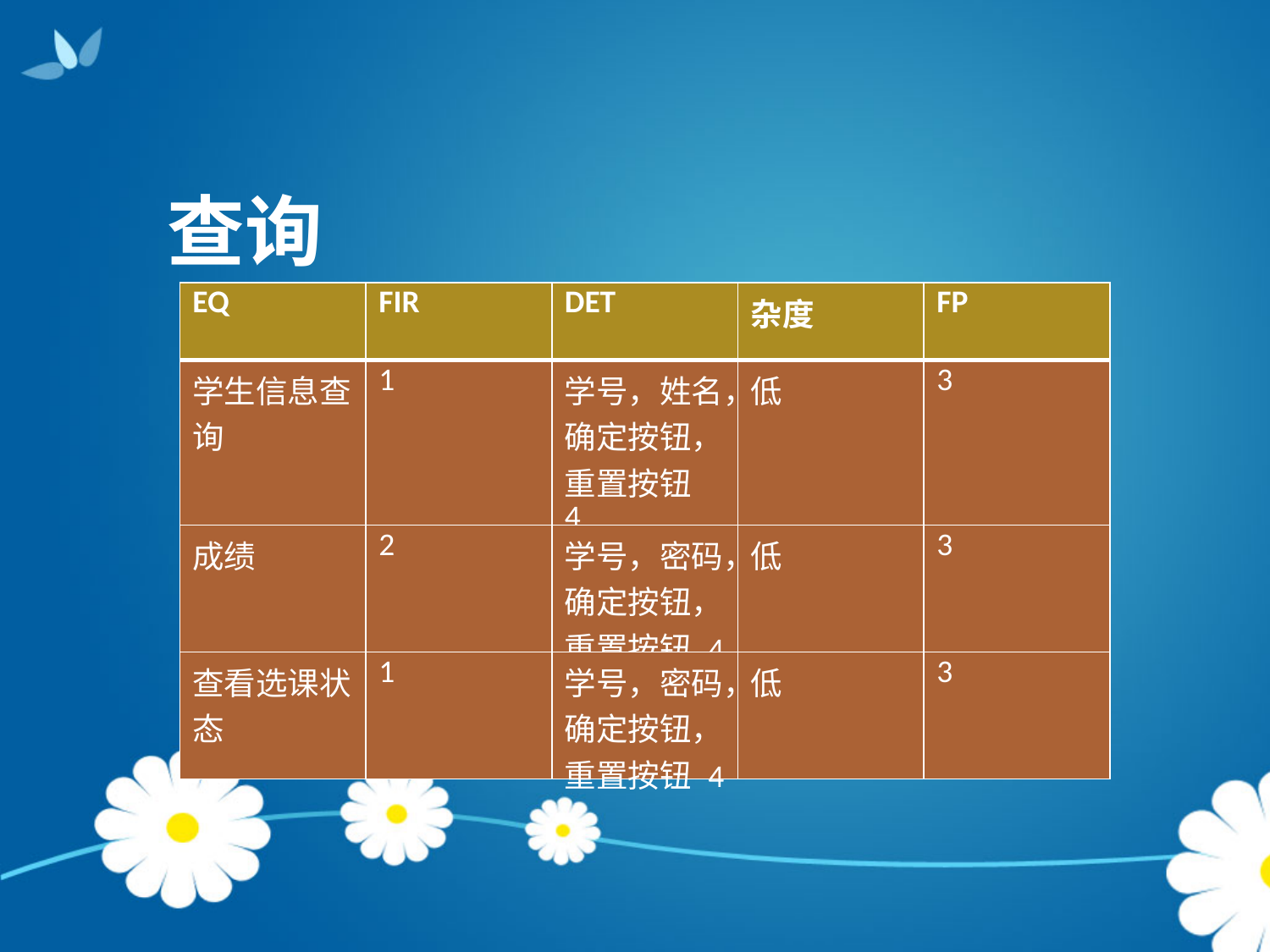

查询
| EQ | FIR | DET | 杂度 | FP |
| --- | --- | --- | --- | --- |
| 学生信息查询 | 1 | 学号，姓名，确定按钮，重置按钮 4 | 低 | 3 |
| 成绩 | 2 | 学号，密码，确定按钮，重置按钮 4 | 低 | 3 |
| 查看选课状态 | 1 | 学号，密码，确定按钮，重置按钮 4 | 低 | 3 |